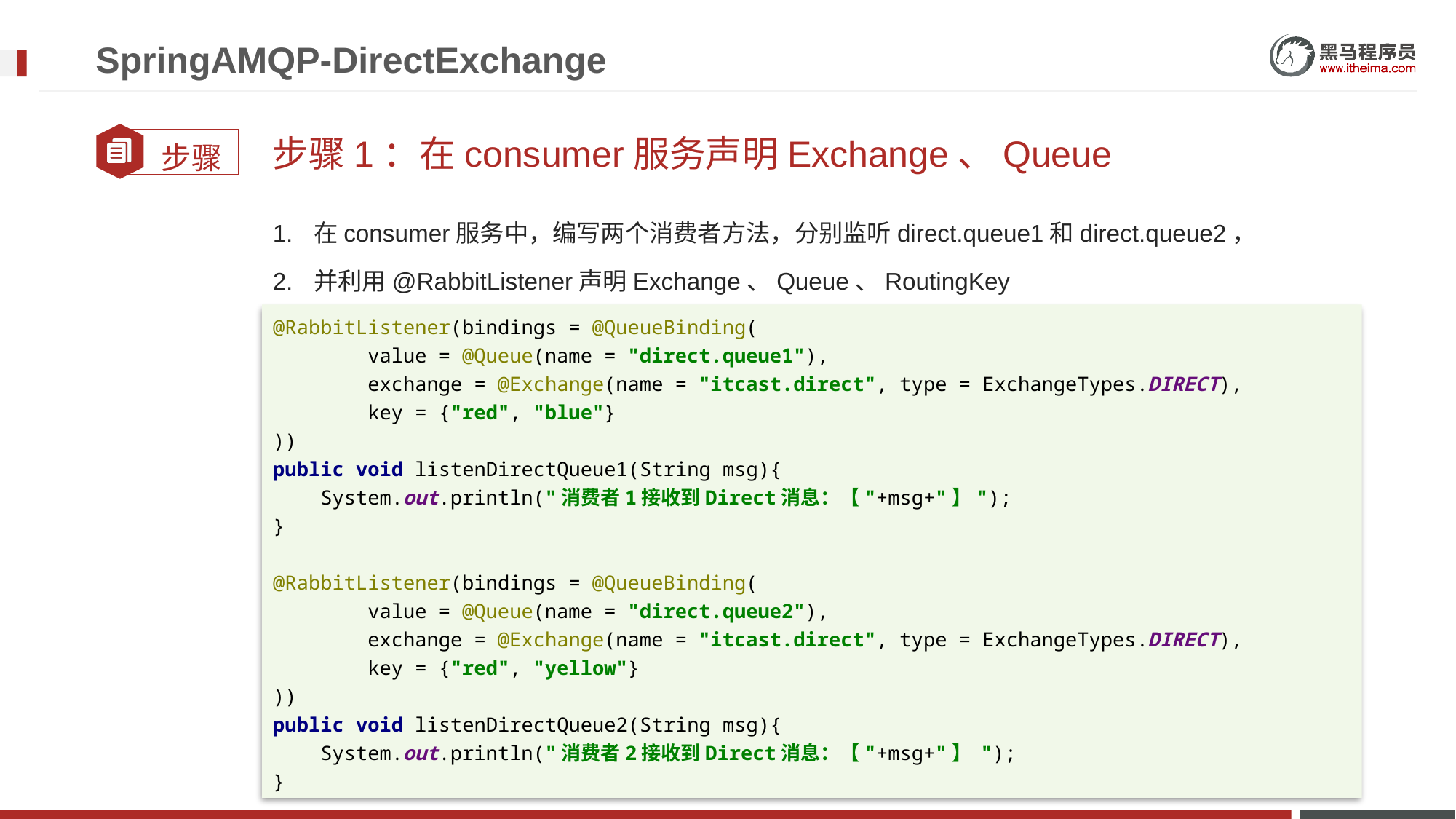

# SpringAMQP-DirectExchange
步骤1：在consumer服务声明Exchange、Queue
在consumer服务中，编写两个消费者方法，分别监听direct.queue1和direct.queue2，
并利用@RabbitListener声明Exchange、Queue、RoutingKey
@RabbitListener(bindings = @QueueBinding(
        value = @Queue(name = "direct.queue1"),
        exchange = @Exchange(name = "itcast.direct", type = ExchangeTypes.DIRECT),
        key = {"red", "blue"}
))
public void listenDirectQueue1(String msg){
    System.out.println("消费者1接收到Direct消息：【"+msg+"】");
}
@RabbitListener(bindings = @QueueBinding(
        value = @Queue(name = "direct.queue2"),
        exchange = @Exchange(name = "itcast.direct", type = ExchangeTypes.DIRECT),
        key = {"red", "yellow"}
))
public void listenDirectQueue2(String msg){
    System.out.println("消费者2接收到Direct消息：【"+msg+"】 ");
}